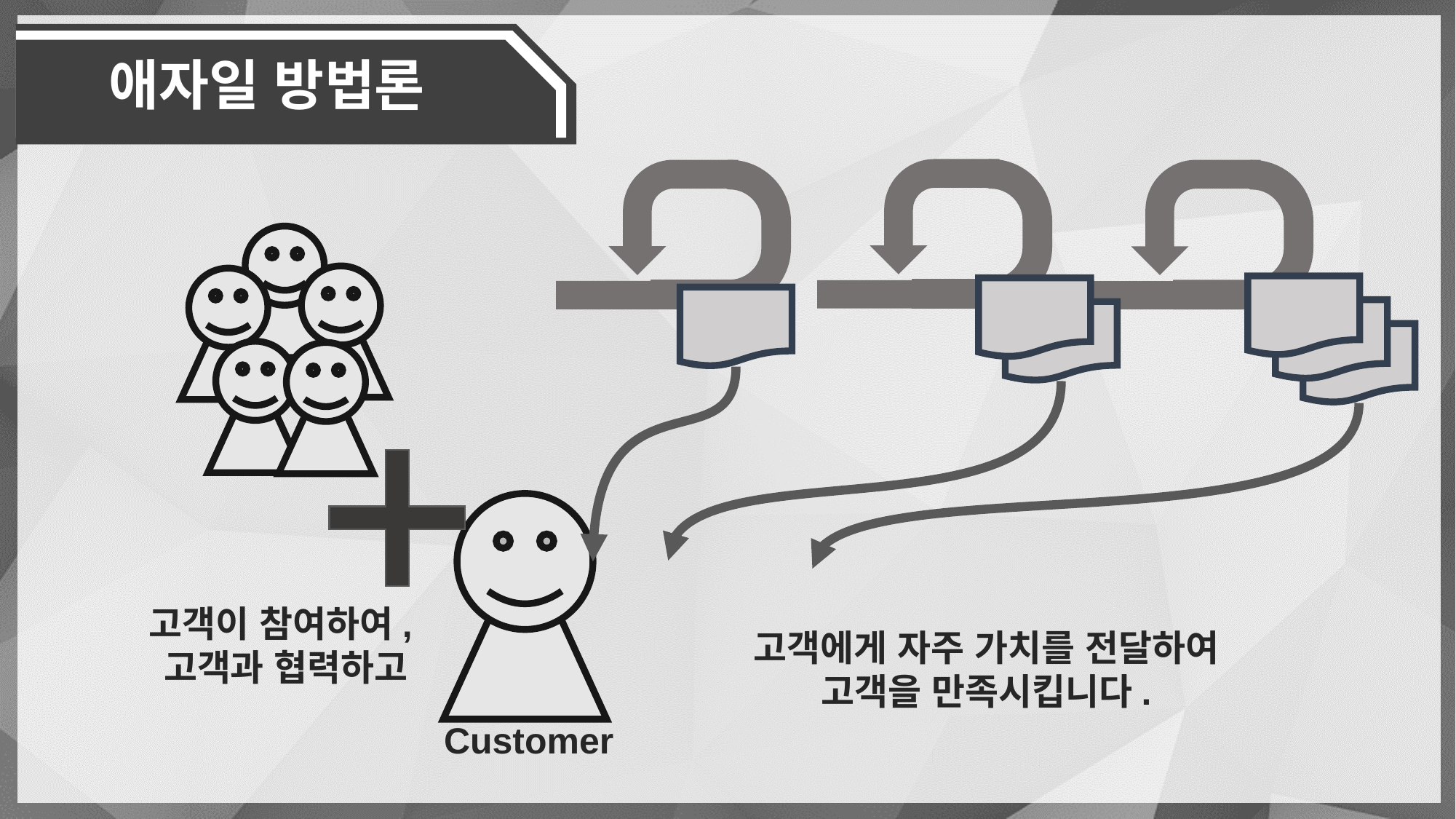

애자일 방법론

고객이 참여하여,
고객과 협력하고
고객에게 자주 가치를 전달하여
고객을 만족시킵니다.
Customer